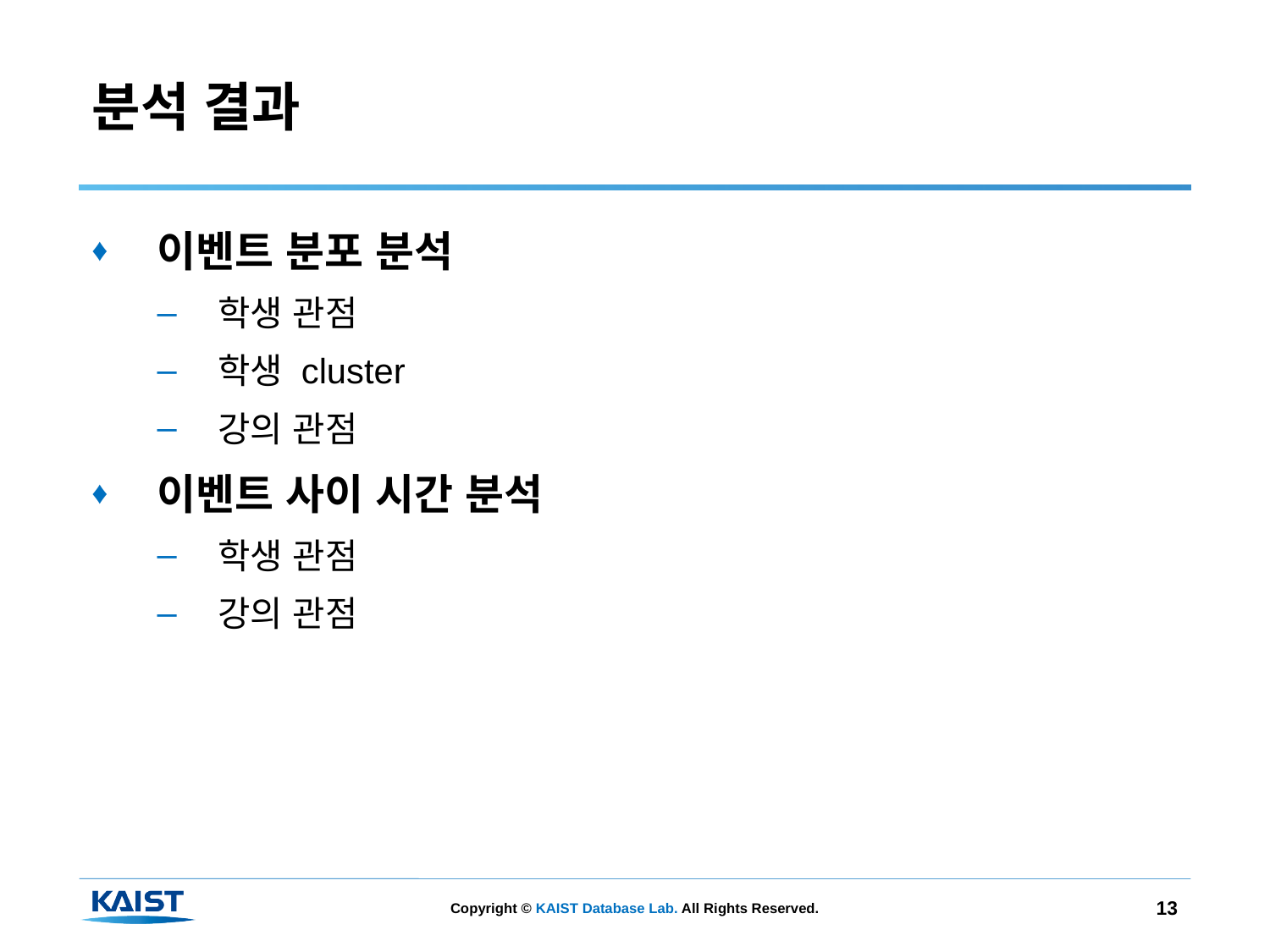

# 분석 결과
이벤트 분포 분석
학생 관점
학생 cluster
강의 관점
이벤트 사이 시간 분석
학생 관점
강의 관점

13